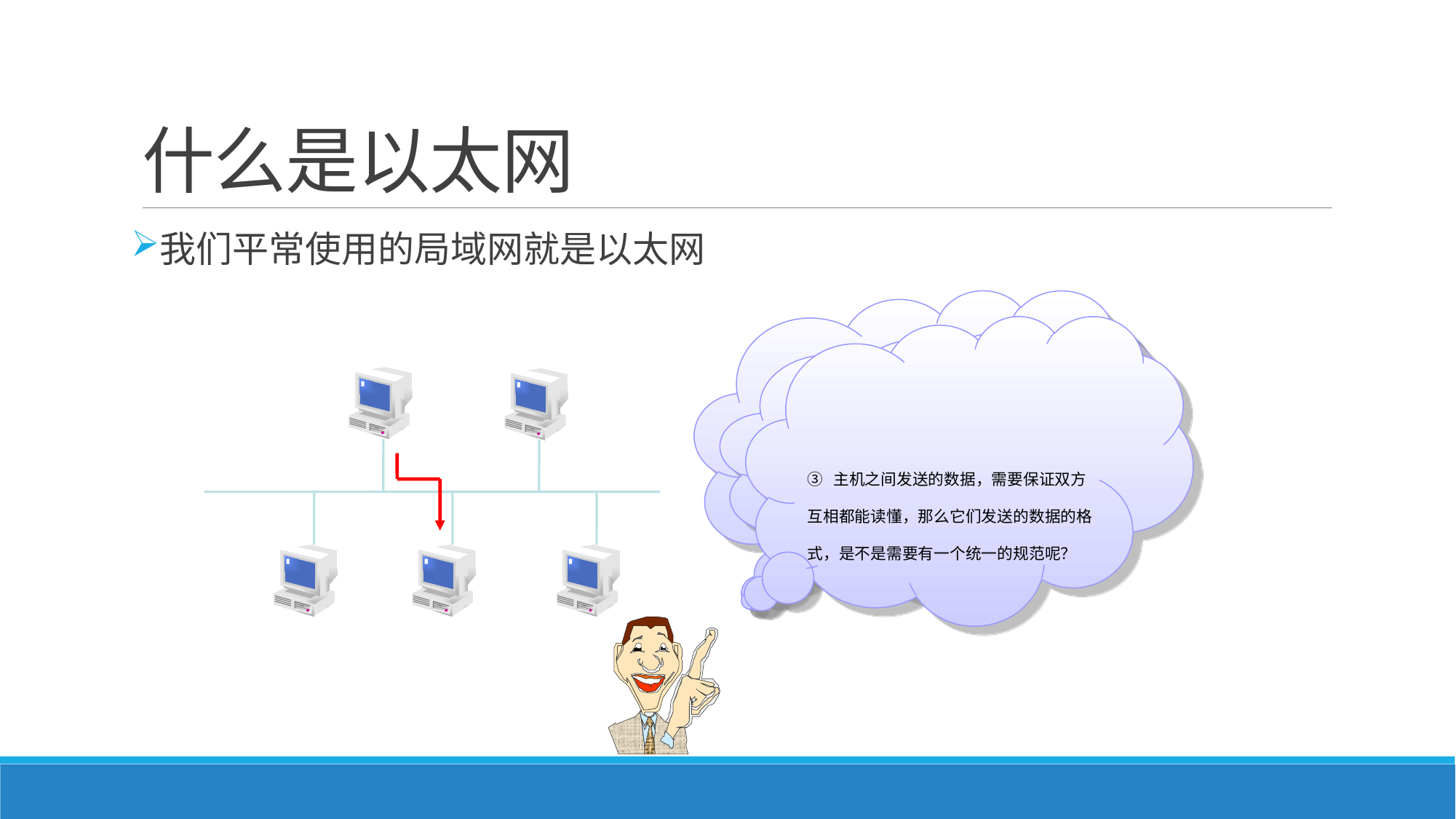

# 什么是以太网
我们平常使用的局域网就是以太网

①如果中间的线路是共享的，这条链路在同一时间由谁来使用呢？如何来保证这些主机能有序的使用共享线路，不发生数据的冲突？
③ 主机之间发送的数据，需要保证双方互相都能读懂，那么它们发送的数据的格式，是不是需要有一个统一的规范呢？
② 如果主机A发出一个数据包给主机B，如何标识主机A和主机B呢？这就是主机的地址问题。